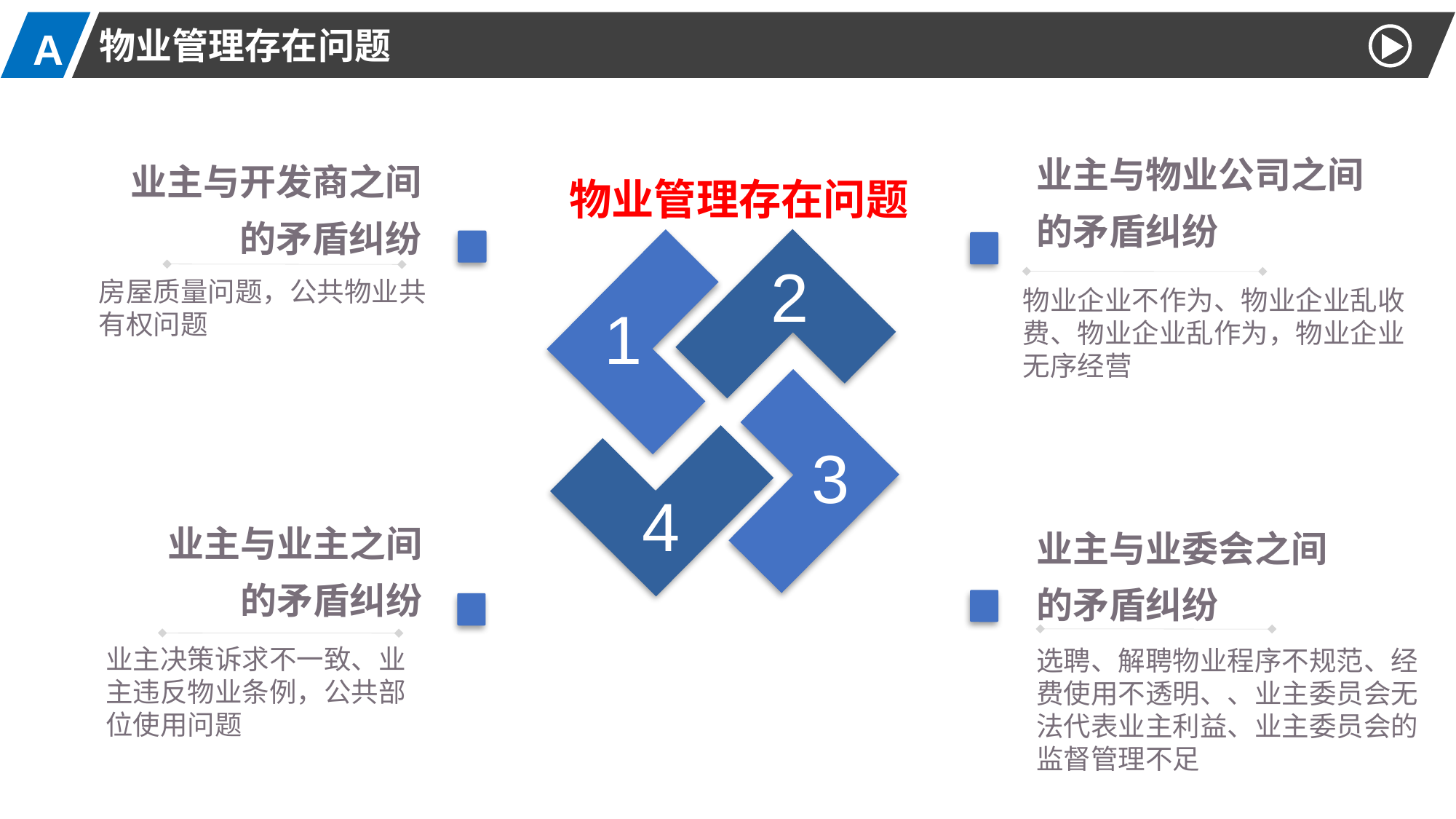

A
物业管理存在问题

业主与物业公司之间
的矛盾纠纷
业主与开发商之间
的矛盾纠纷
物业管理存在问题
2

1
房屋质量问题，公共物业共有权问题
物业企业不作为、物业企业乱收费、物业企业乱作为，物业企业无序经营

3

4
业主与业主之间
的矛盾纠纷
业主与业委会之间
的矛盾纠纷

业主决策诉求不一致、业主违反物业条例，公共部位使用问题
选聘、解聘物业程序不规范、经费使用不透明、、业主委员会无法代表业主利益、业主委员会的监督管理不足